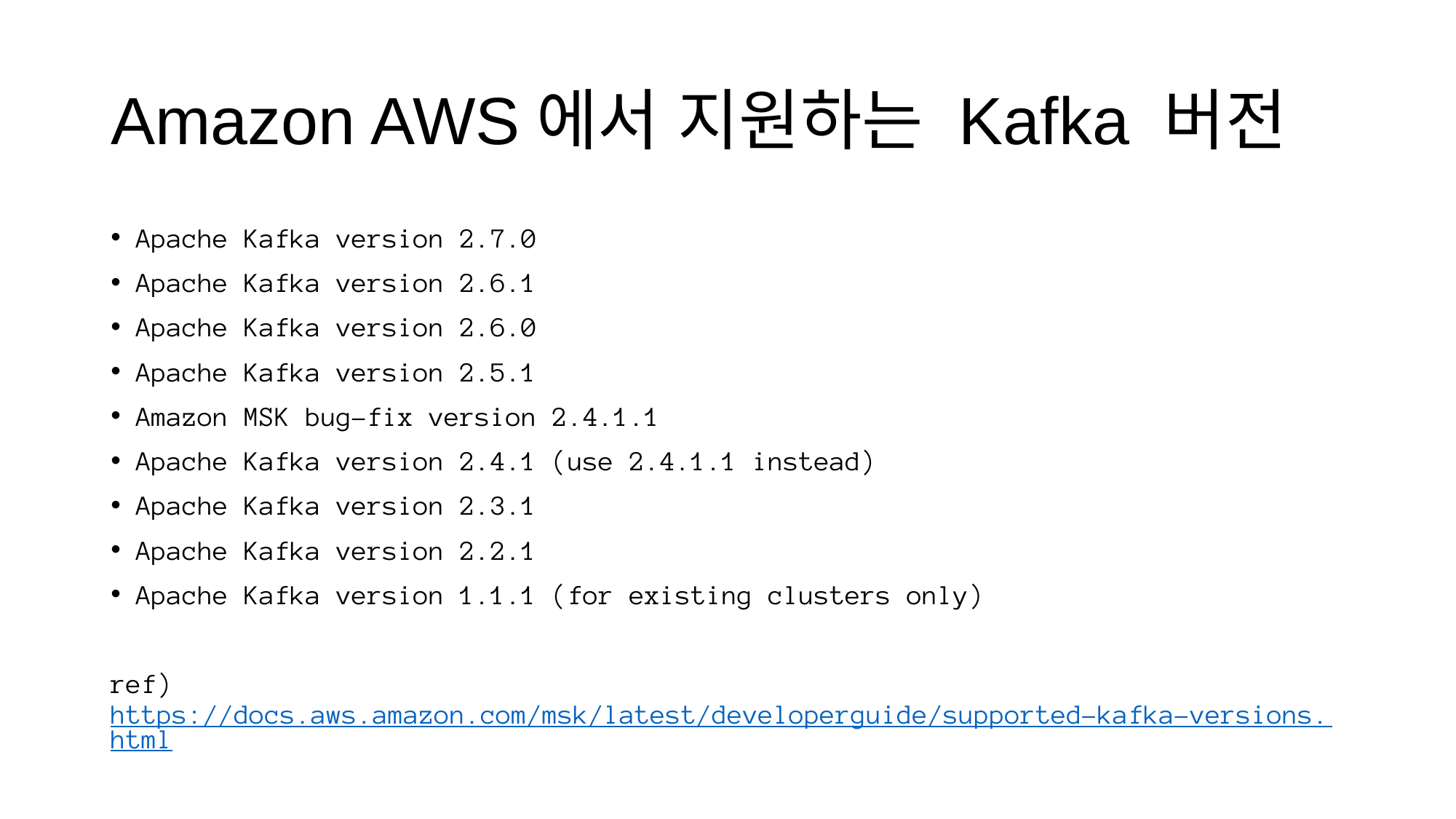

# Amazon AWS에서 지원하는 Kafka 버전
Apache Kafka version 2.7.0
Apache Kafka version 2.6.1
Apache Kafka version 2.6.0
Apache Kafka version 2.5.1
Amazon MSK bug-fix version 2.4.1.1
Apache Kafka version 2.4.1 (use 2.4.1.1 instead)
Apache Kafka version 2.3.1
Apache Kafka version 2.2.1
Apache Kafka version 1.1.1 (for existing clusters only)

ref) https://docs.aws.amazon.com/msk/latest/developerguide/supported-kafka-versions.html